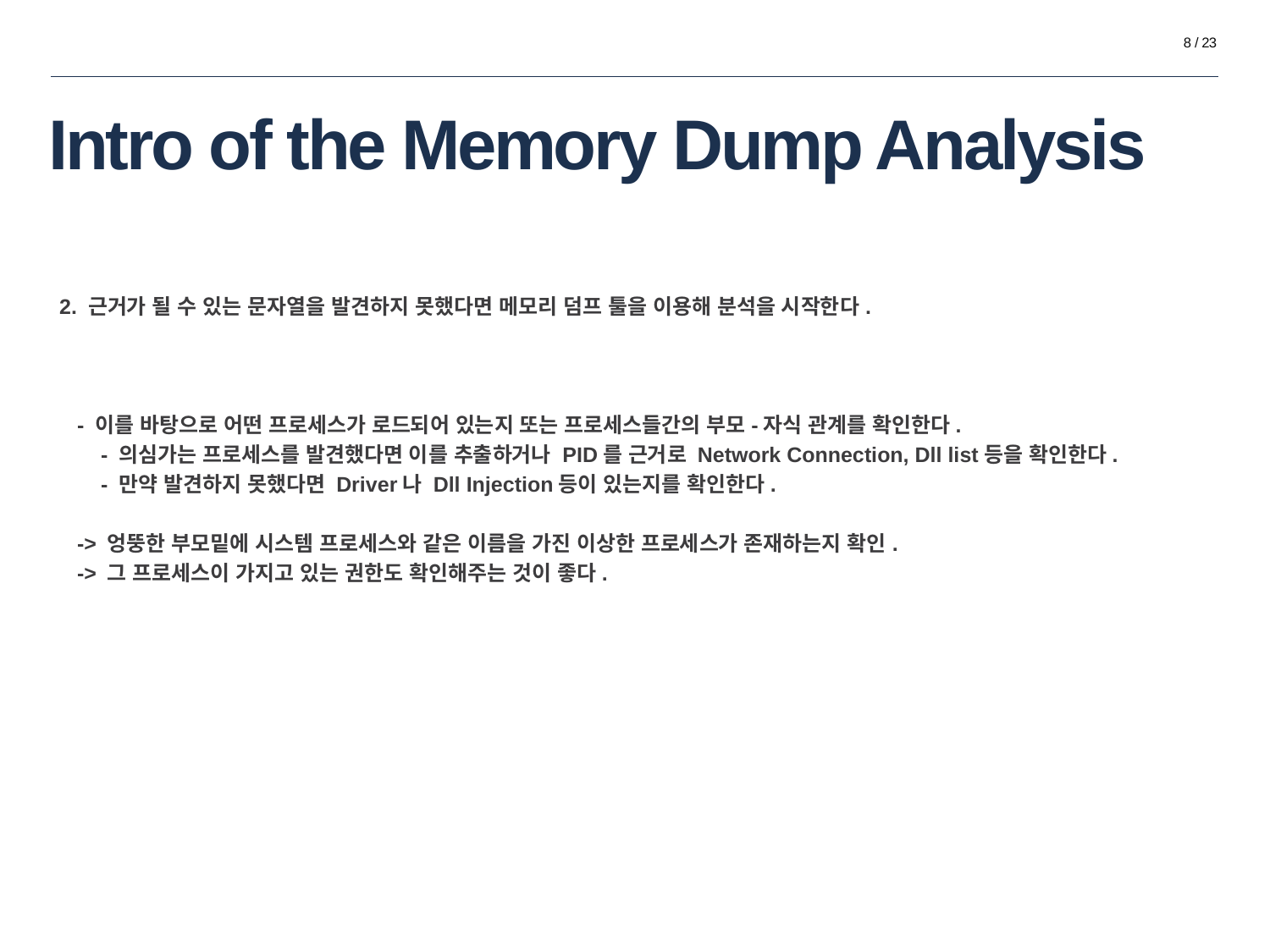

8 / 23
# Intro of the Memory Dump Analysis

2. 근거가 될 수 있는 문자열을 발견하지 못했다면 메모리 덤프 툴을 이용해 분석을 시작한다.

   - 이를 바탕으로 어떤 프로세스가 로드되어 있는지 또는 프로세스들간의 부모-자식 관계를 확인한다.
       - 의심가는 프로세스를 발견했다면 이를 추출하거나 PID를 근거로 Network Connection, Dll list등을 확인한다.
       - 만약 발견하지 못했다면 Driver나 Dll Injection등이 있는지를 확인한다.

   -> 엉뚱한 부모밑에 시스템 프로세스와 같은 이름을 가진 이상한 프로세스가 존재하는지 확인.
   -> 그 프로세스이 가지고 있는 권한도 확인해주는 것이 좋다.